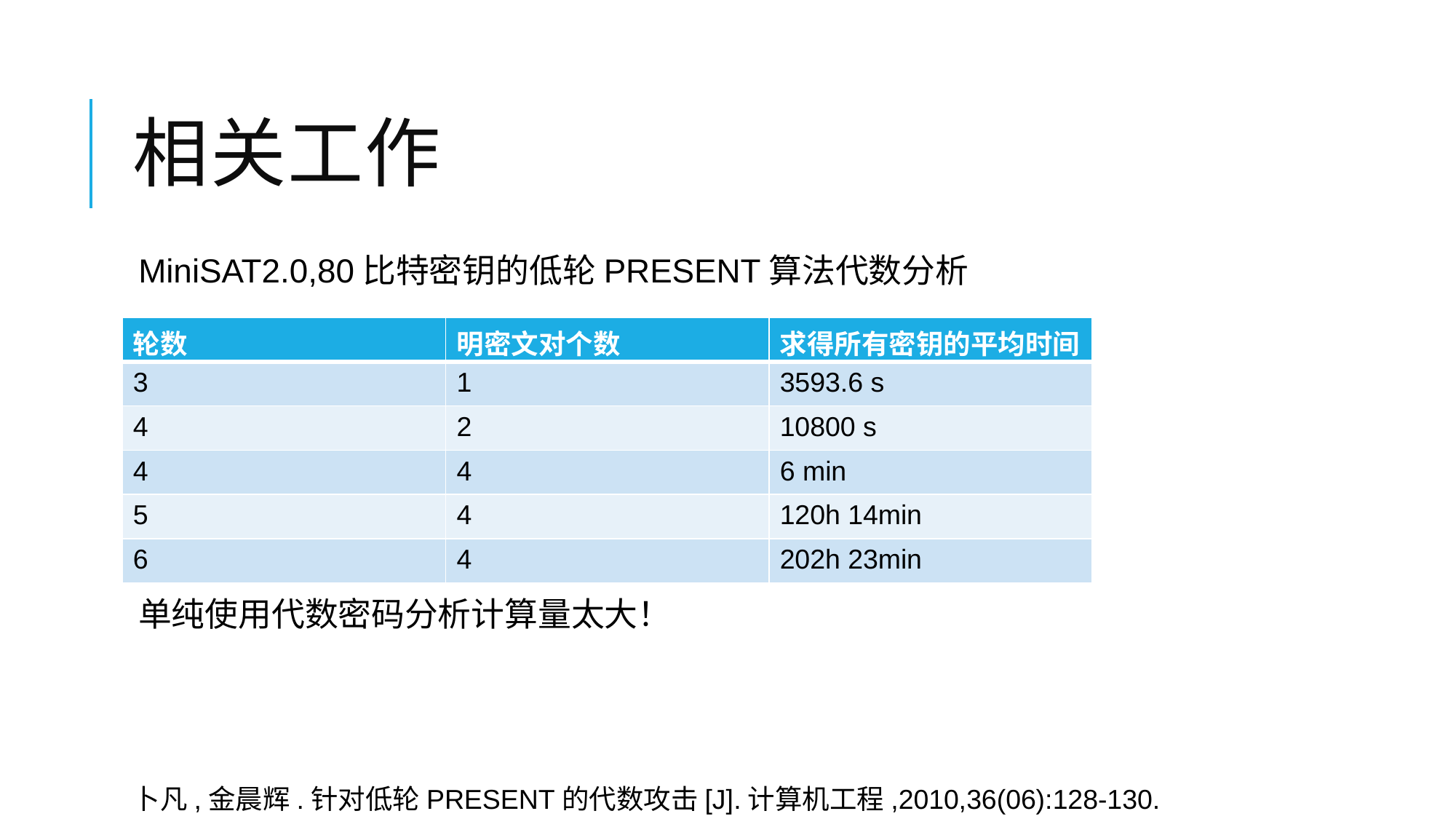

# 相关工作
MiniSAT2.0,80比特密钥的低轮PRESENT算法代数分析

单纯使用代数密码分析计算量太大！

| 轮数 | 明密文对个数 | 求得所有密钥的平均时间 |
| --- | --- | --- |
| 3 | 1 | 3593.6 s |
| 4 | 2 | 10800 s |
| 4 | 4 | 6 min |
| 5 | 4 | 120h 14min |
| 6 | 4 | 202h 23min |
卜凡,金晨辉.针对低轮PRESENT的代数攻击[J].计算机工程,2010,36(06):128-130.